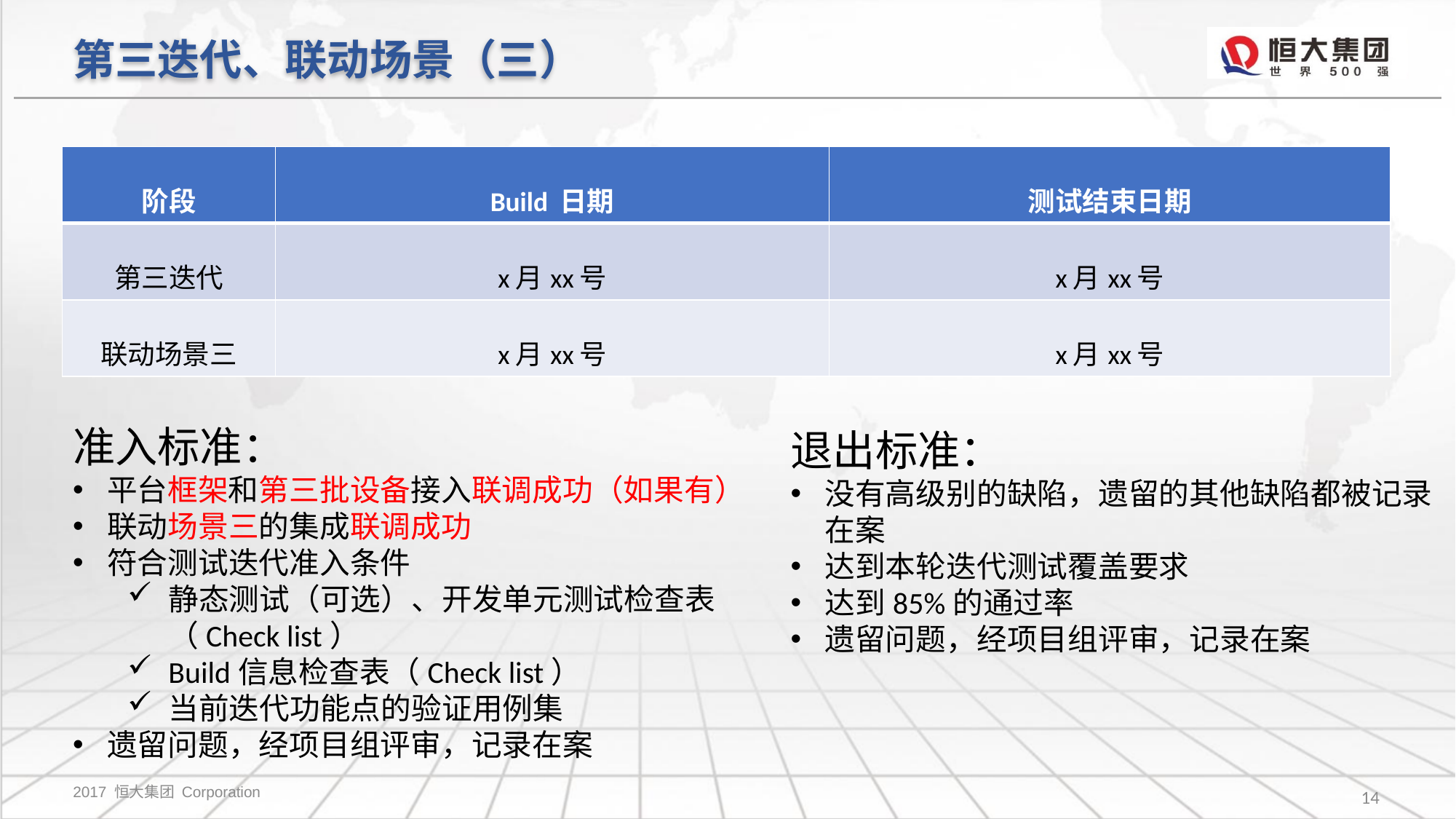

# 第三迭代、联动场景（三）
| 阶段 | Build 日期 | 测试结束日期 |
| --- | --- | --- |
| 第三迭代 | x月xx号 | x月xx号 |
| 联动场景三 | x月xx号 | x月xx号 |
准入标准：
平台框架和第三批设备接入联调成功（如果有）
联动场景三的集成联调成功
符合测试迭代准入条件
静态测试（可选）、开发单元测试检查表（Check list）
Build信息检查表（Check list）
当前迭代功能点的验证用例集
遗留问题，经项目组评审，记录在案

退出标准：
没有高级别的缺陷，遗留的其他缺陷都被记录在案
达到本轮迭代测试覆盖要求
达到85%的通过率
遗留问题，经项目组评审，记录在案

2017 恒大集团 Corporation
14